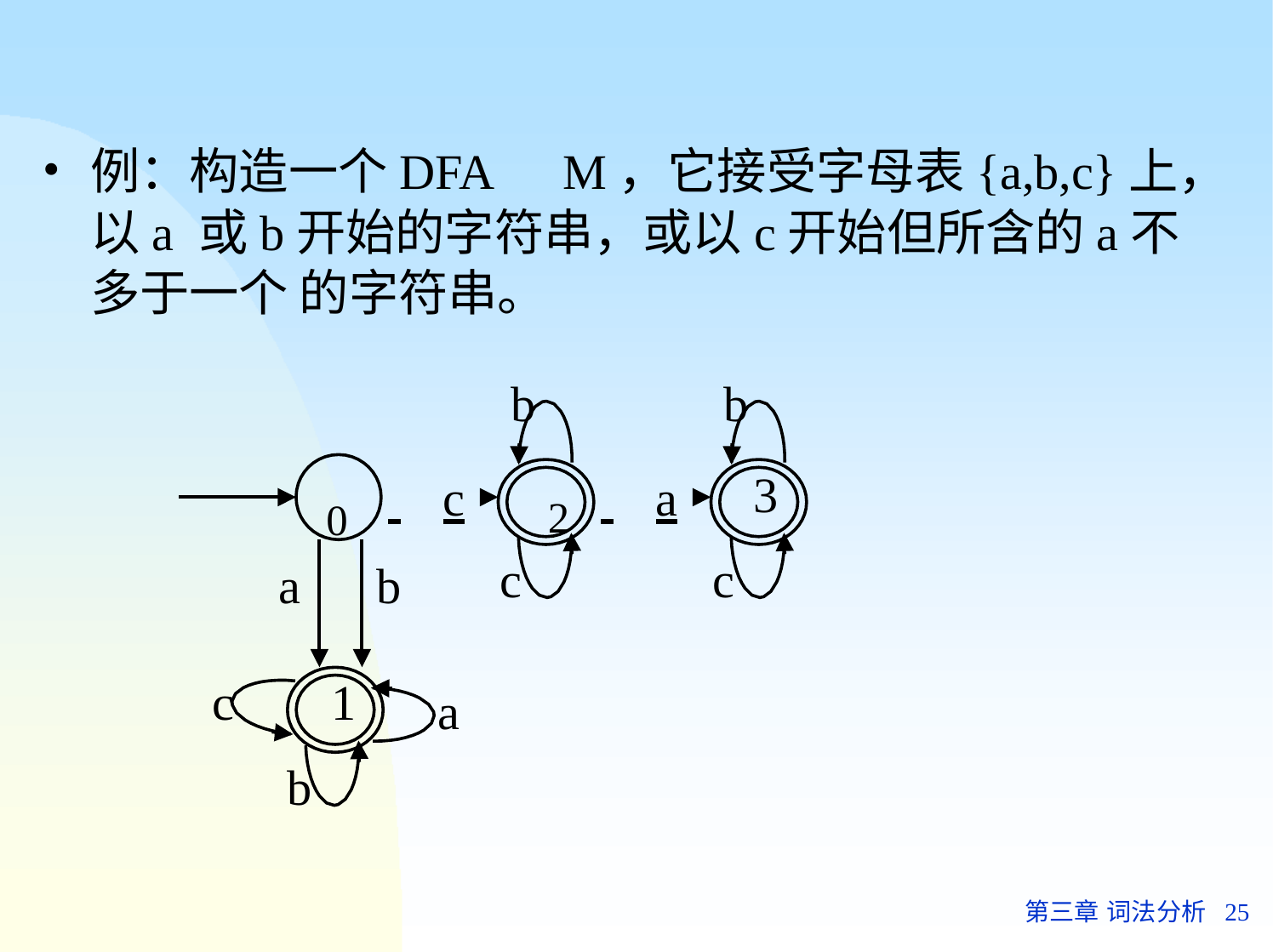

例：构造一个DFA	M，它接受字母表{a,b,c}上，以a 或b开始的字符串，或以c开始但所含的a不多于一个 的字符串。
b	b

0	 	c		2	 	a

3
c
c
a	b
c	1
a

b
第三章 词法分析	25